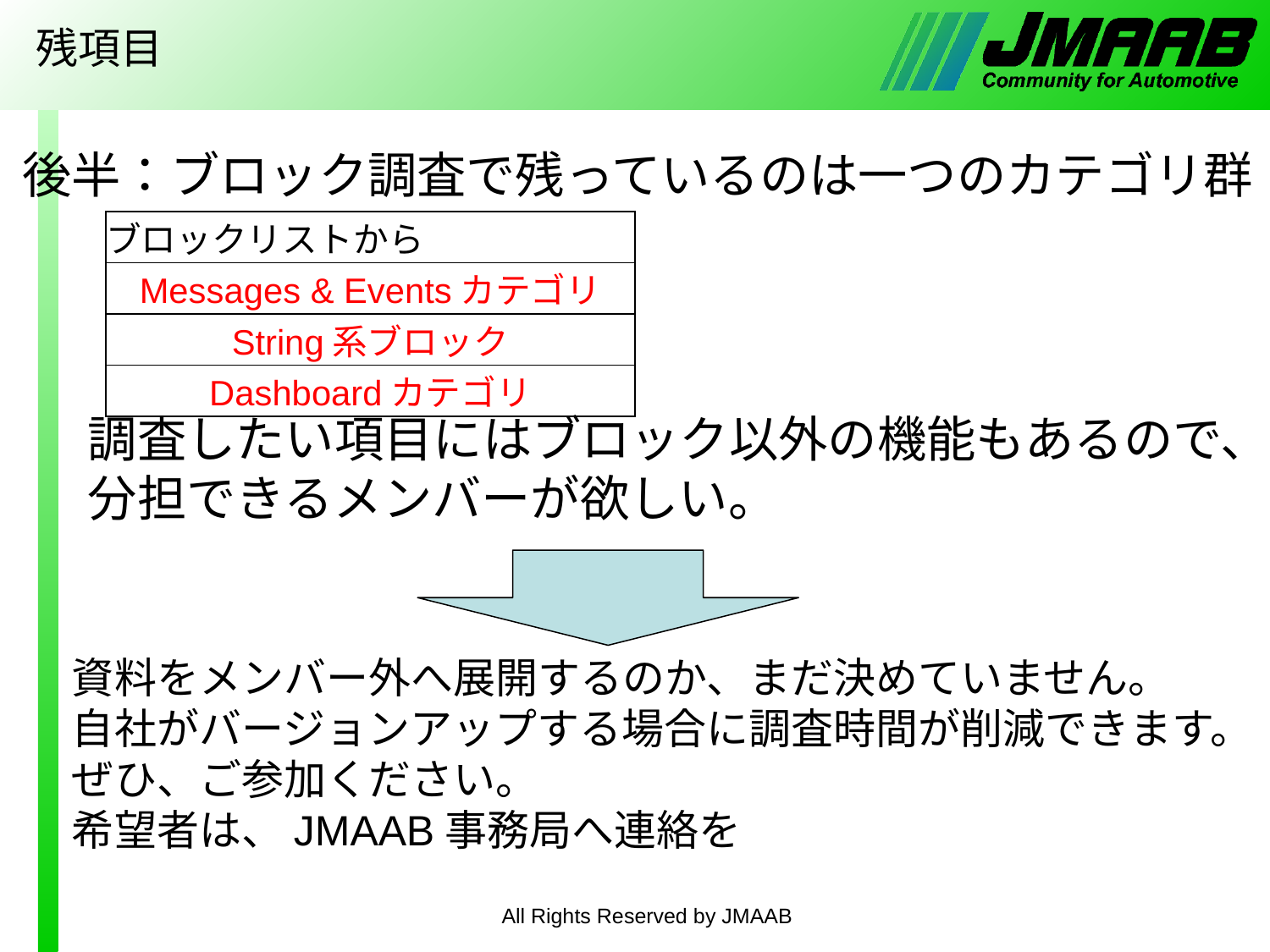

# 残項目
後半：ブロック調査で残っているのは一つのカテゴリ群
| ブロックリストから |
| --- |
| Messages & Eventsカテゴリ |
| String系ブロック |
| Dashboardカテゴリ |
調査したい項目にはブロック以外の機能もあるので、
分担できるメンバーが欲しい。

資料をメンバー外へ展開するのか、まだ決めていません。
自社がバージョンアップする場合に調査時間が削減できます。
ぜひ、ご参加ください。
希望者は、JMAAB事務局へ連絡を